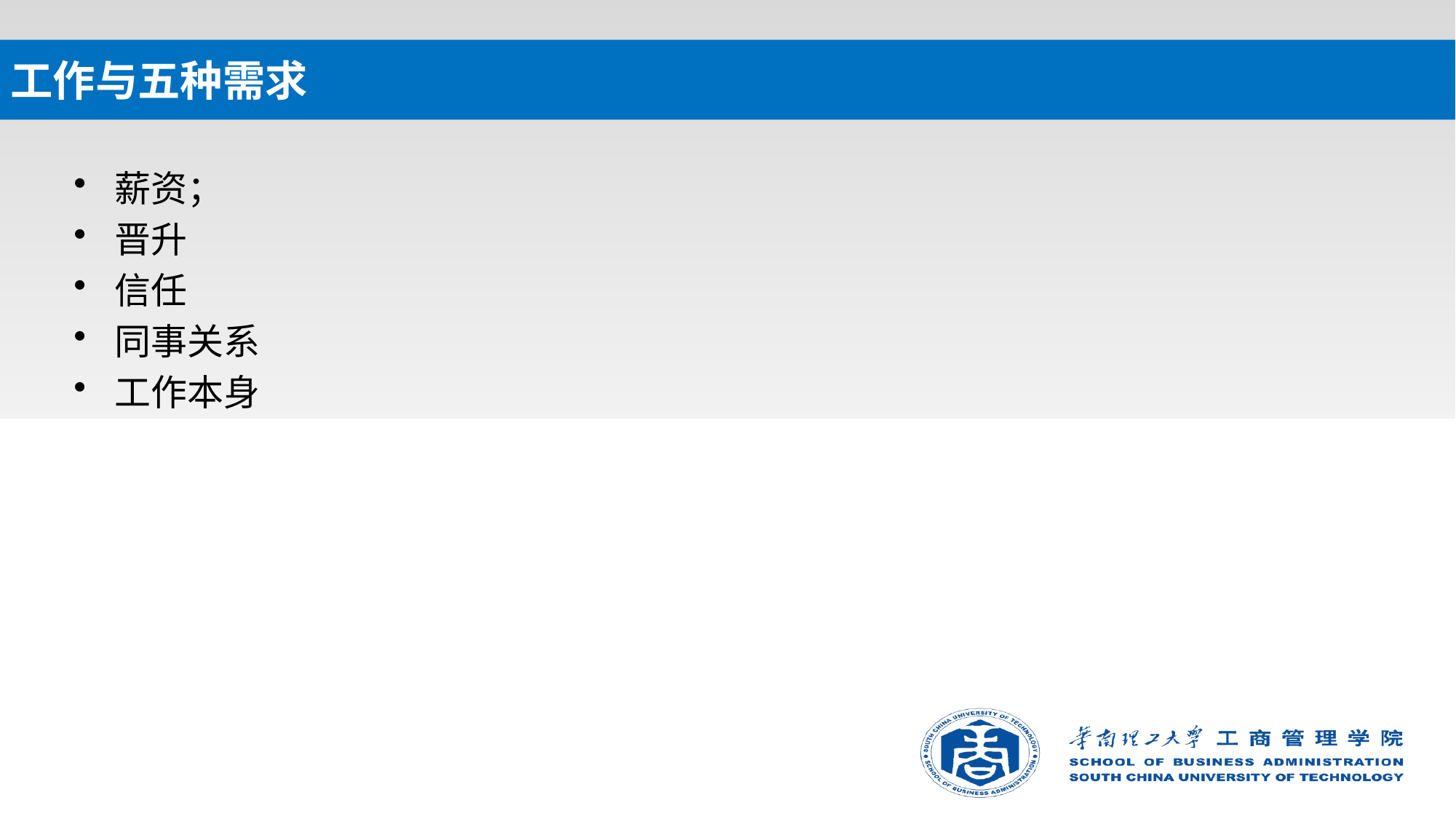

# 工作与五种需求
薪资；
晋升
信任
同事关系
工作本身